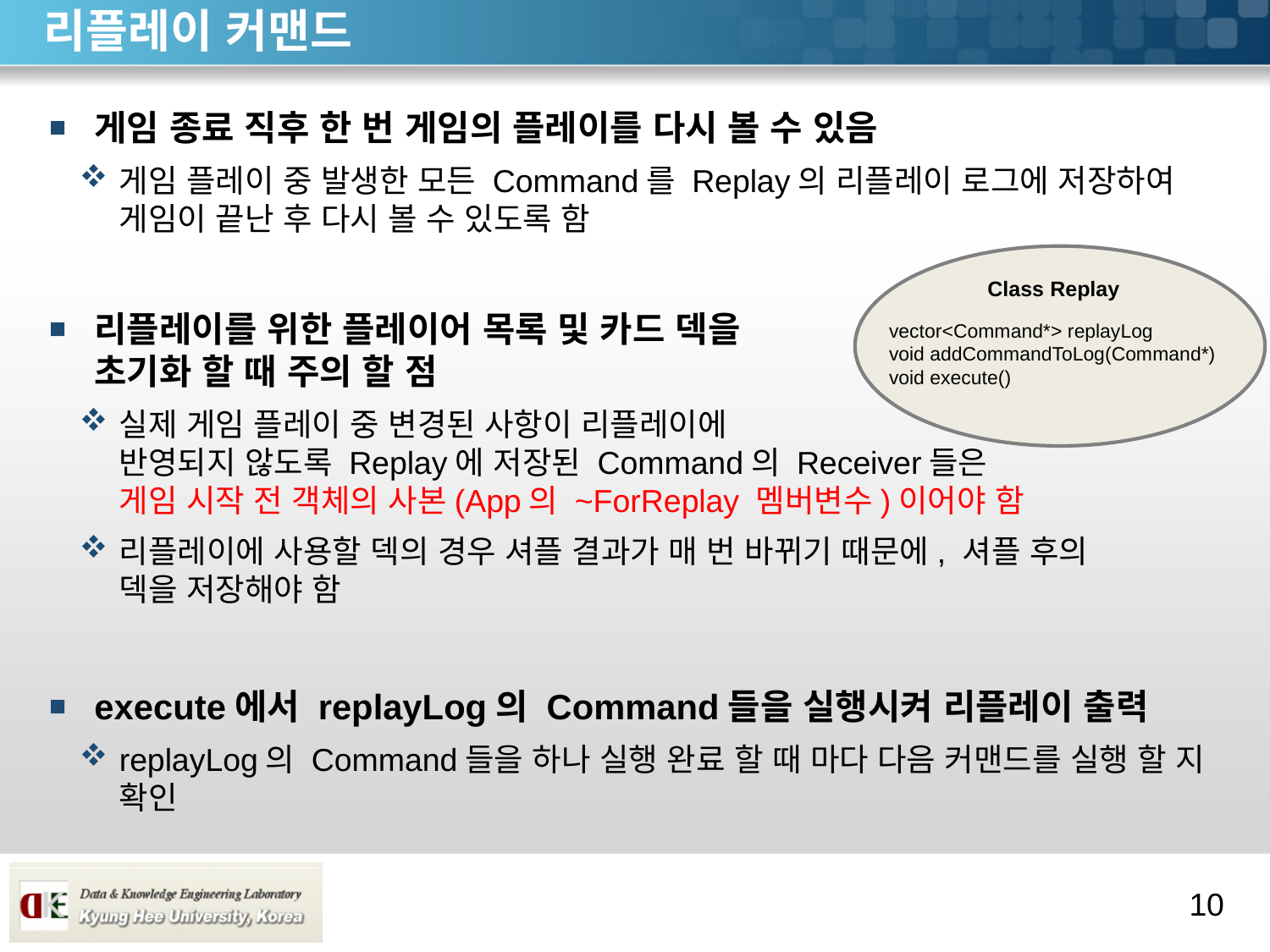

# 리플레이 커맨드
게임 종료 직후 한 번 게임의 플레이를 다시 볼 수 있음
게임 플레이 중 발생한 모든 Command를 Replay의 리플레이 로그에 저장하여 게임이 끝난 후 다시 볼 수 있도록 함

리플레이를 위한 플레이어 목록 및 카드 덱을
초기화 할 때 주의 할 점
실제 게임 플레이 중 변경된 사항이 리플레이에
반영되지 않도록 Replay에 저장된 Command의 Receiver들은
게임 시작 전 객체의 사본(App의 ~ForReplay 멤버변수)이어야 함
리플레이에 사용할 덱의 경우 셔플 결과가 매 번 바뀌기 때문에, 셔플 후의
덱을 저장해야 함

execute에서 replayLog의 Command들을 실행시켜 리플레이 출력
replayLog의 Command들을 하나 실행 완료 할 때 마다 다음 커맨드를 실행 할 지 확인

Class Replay
vector<Command*> replayLog
void addCommandToLog(Command*)
void execute()